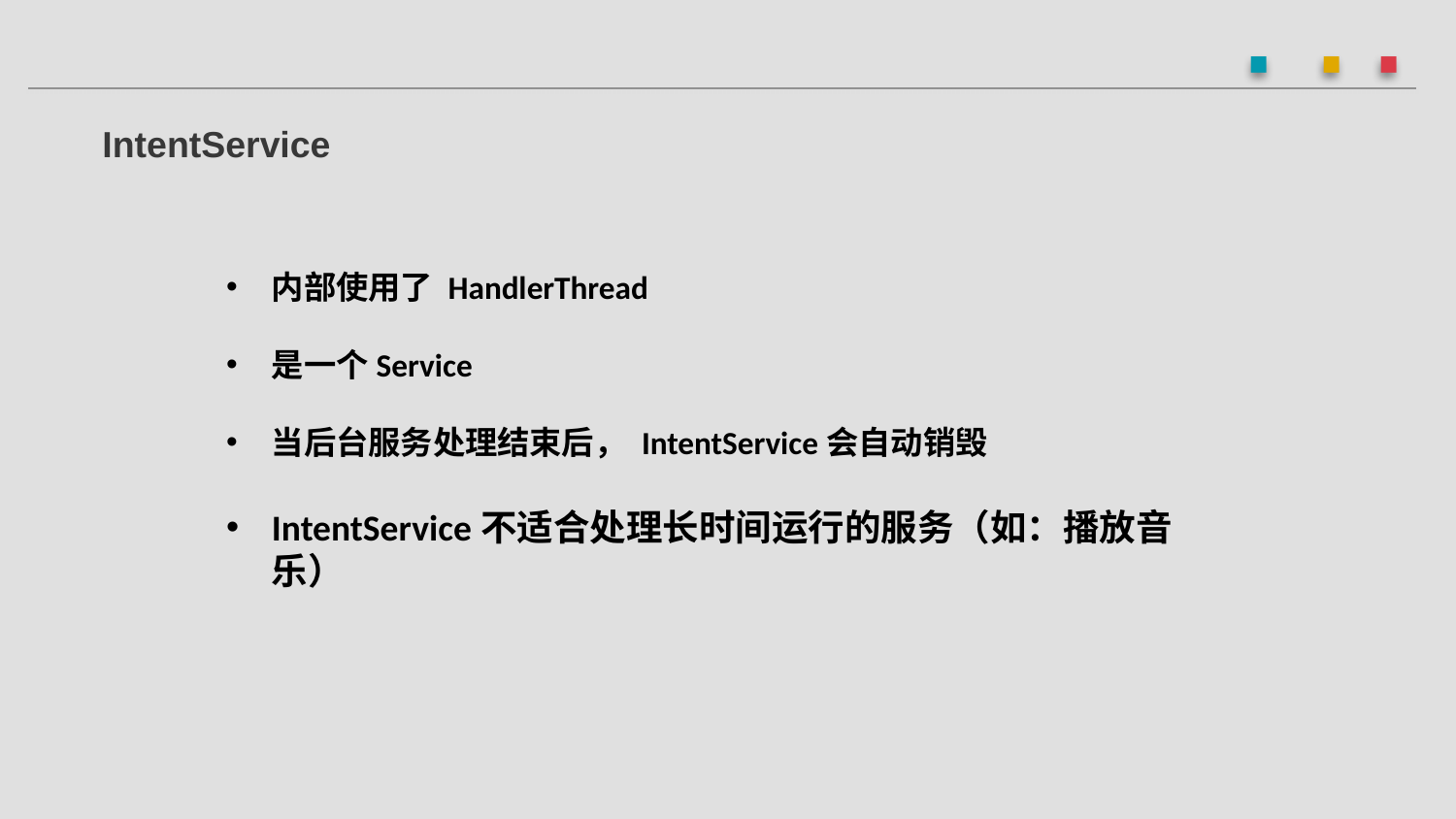

·
·
·
IntentService
内部使用了 HandlerThread

是一个Service

当后台服务处理结束后， IntentService会自动销毁

IntentService不适合处理长时间运行的服务（如：播放音乐）